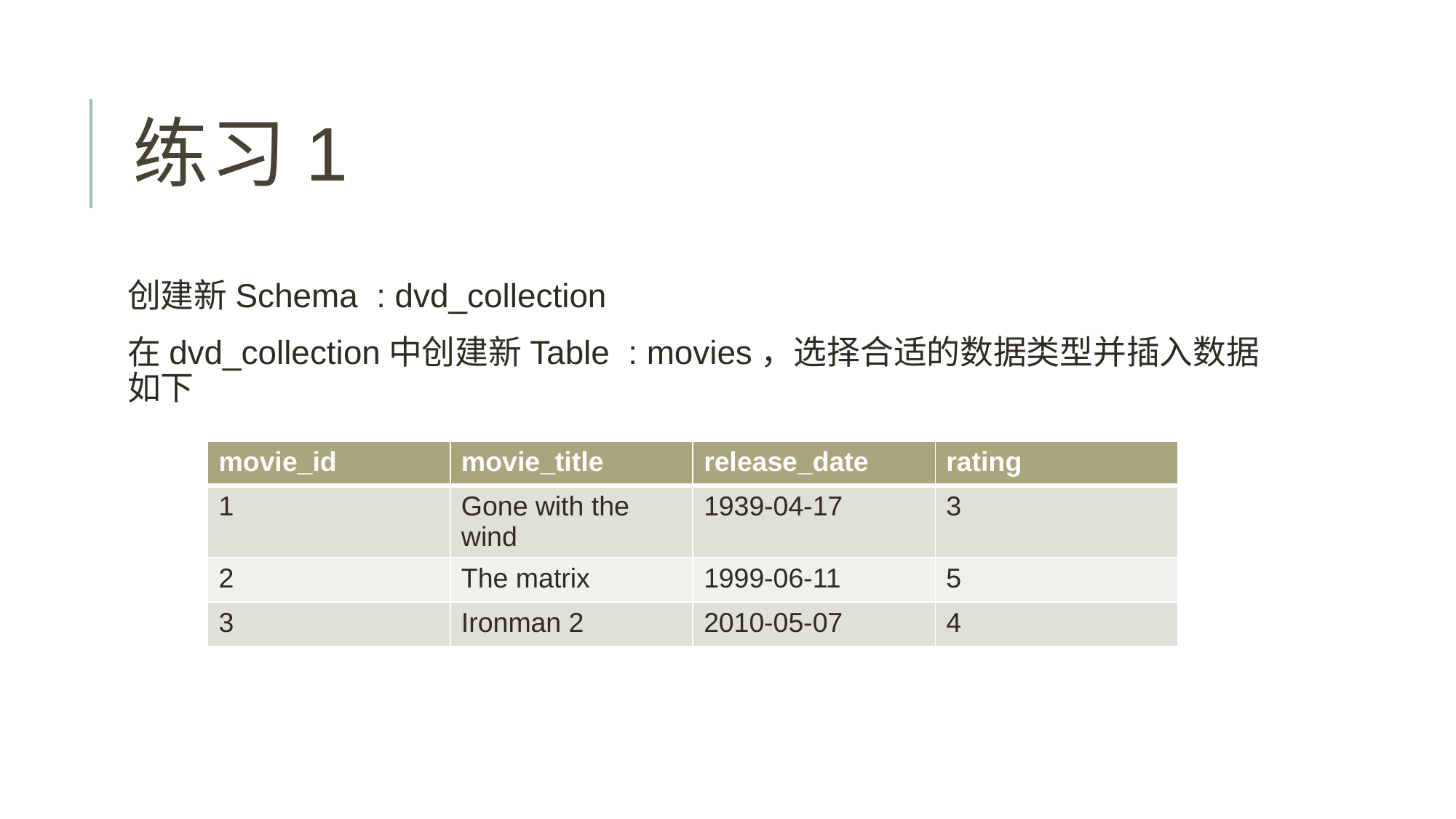

# 练习1
创建新Schema  : dvd_collection
在dvd_collection中创建新Table  : movies，选择合适的数据类型并插入数据如下

| movie\_id | movie\_title | release\_date | rating |
| --- | --- | --- | --- |
| 1 | Gone with the wind | 1939-04-17 | 3 |
| 2 | The matrix | 1999-06-11 | 5 |
| 3 | Ironman 2 | 2010-05-07 | 4 |